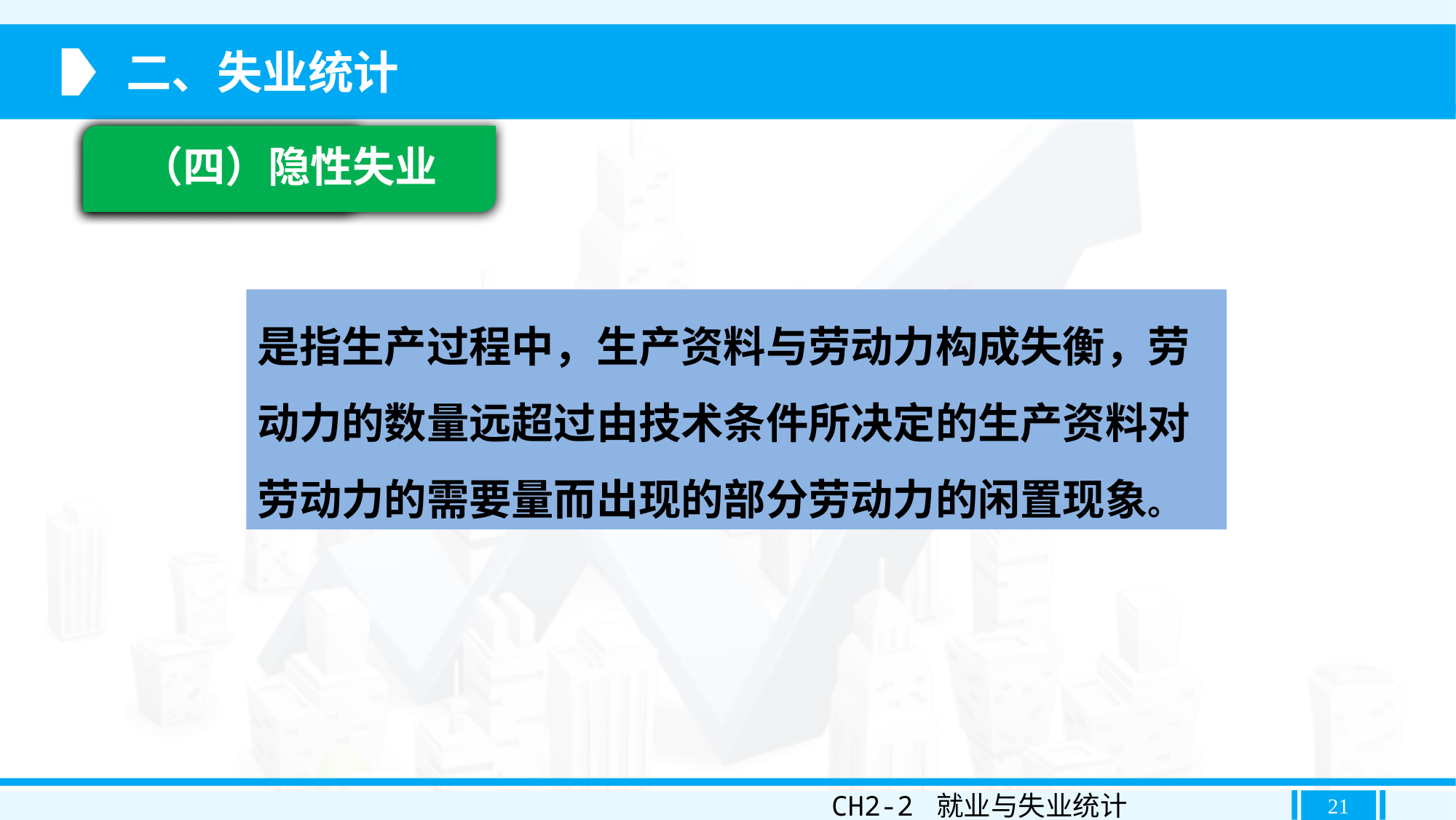

二、失业统计

灵活就业
（四）隐性失业
是指生产过程中，生产资料与劳动力构成失衡，劳动力的数量远超过由技术条件所决定的生产资料对劳动力的需要量而出现的部分劳动力的闲置现象。
CH2-2 就业与失业统计
21